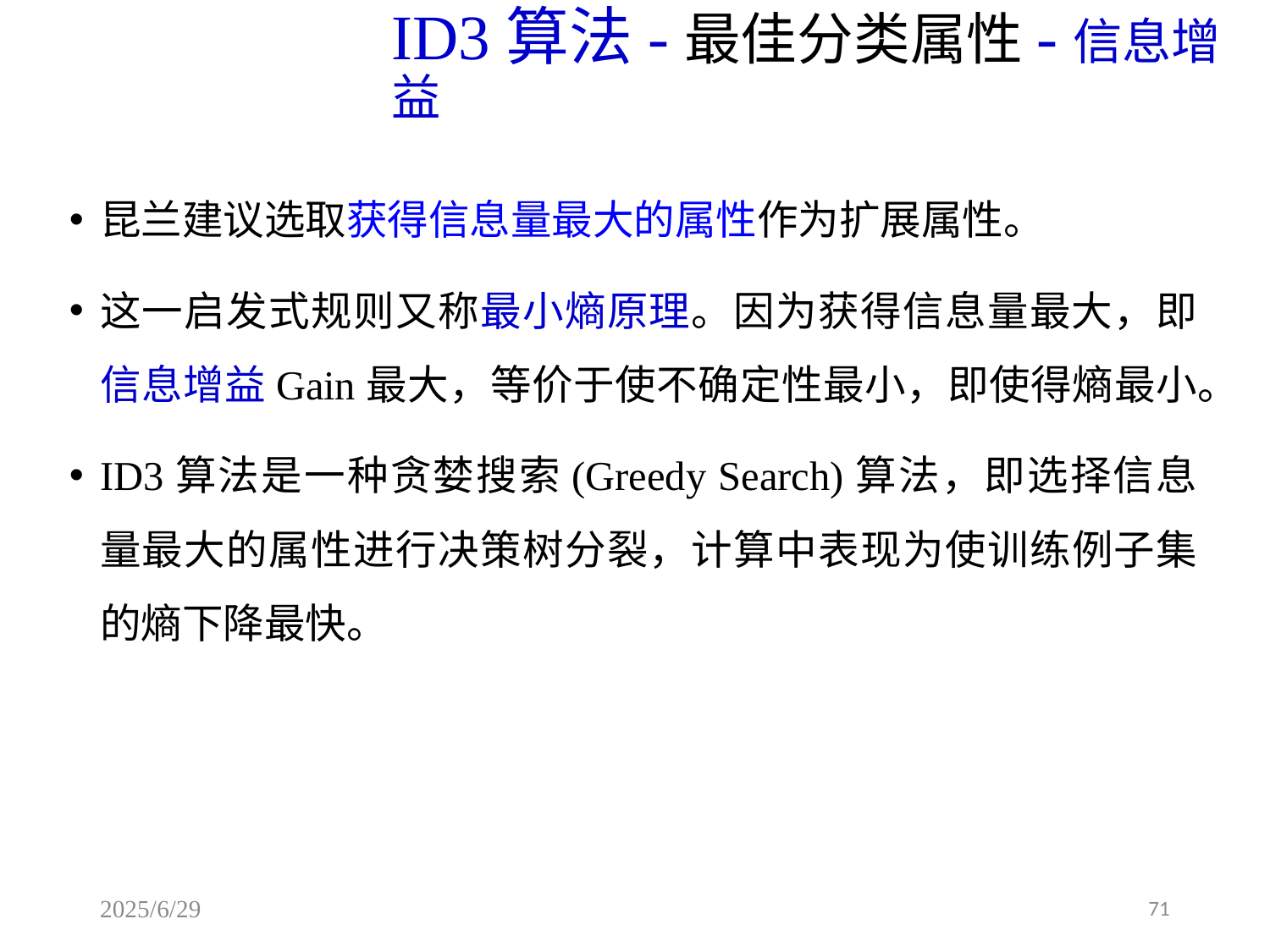

# ID3算法-最佳分类属性-信息增益
昆兰建议选取获得信息量最大的属性作为扩展属性。
这一启发式规则又称最小熵原理。因为获得信息量最大，即信息增益Gain最大，等价于使不确定性最小，即使得熵最小。
ID3算法是一种贪婪搜索(Greedy Search)算法，即选择信息量最大的属性进行决策树分裂，计算中表现为使训练例子集的熵下降最快。
2025/6/29
71